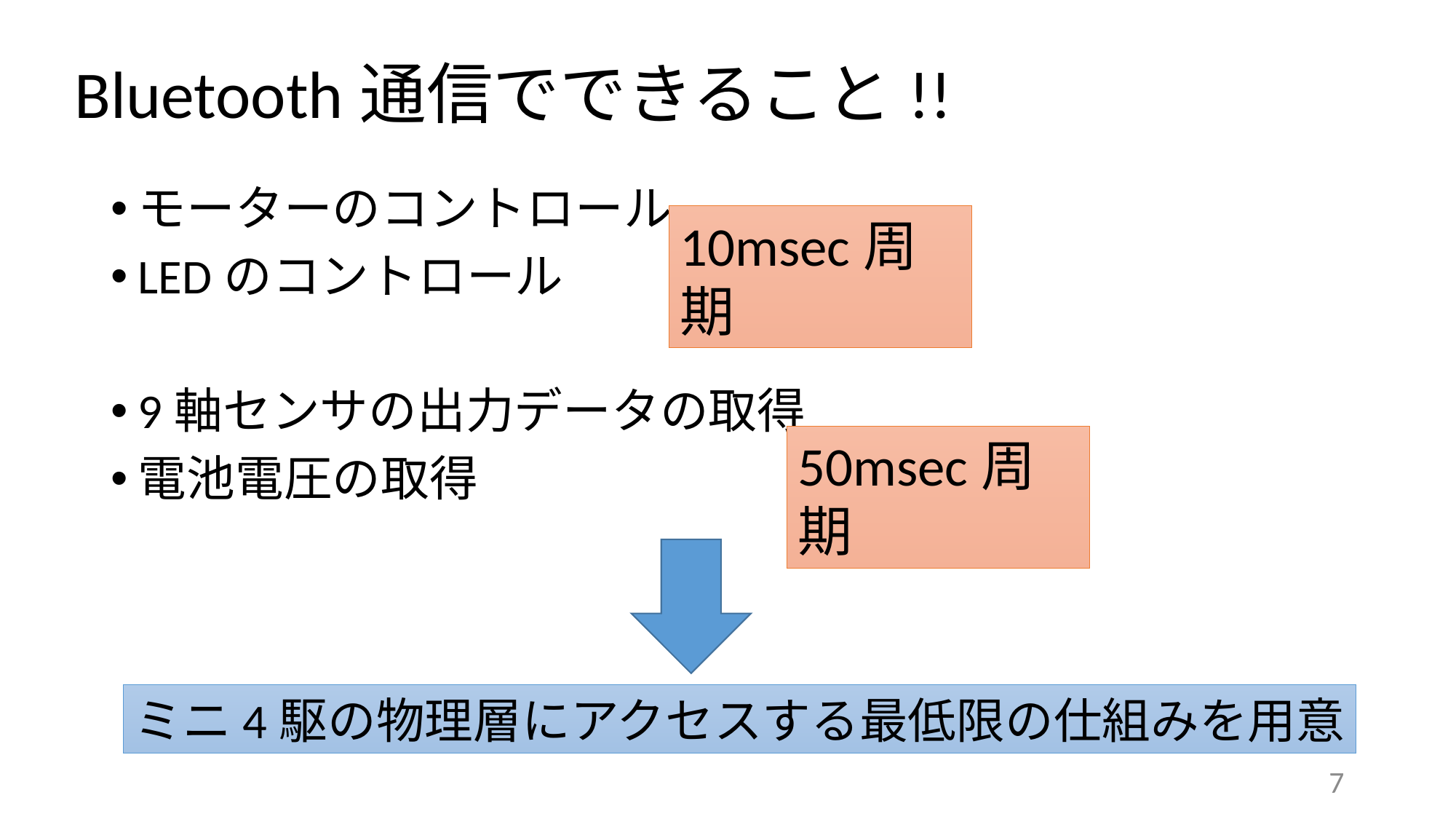

# Bluetooth通信でできること!!
モーターのコントロール
LEDのコントロール

9軸センサの出力データの取得
電池電圧の取得

10msec周期

50msec周期

ミニ4駆の物理層にアクセスする最低限の仕組みを用意
7